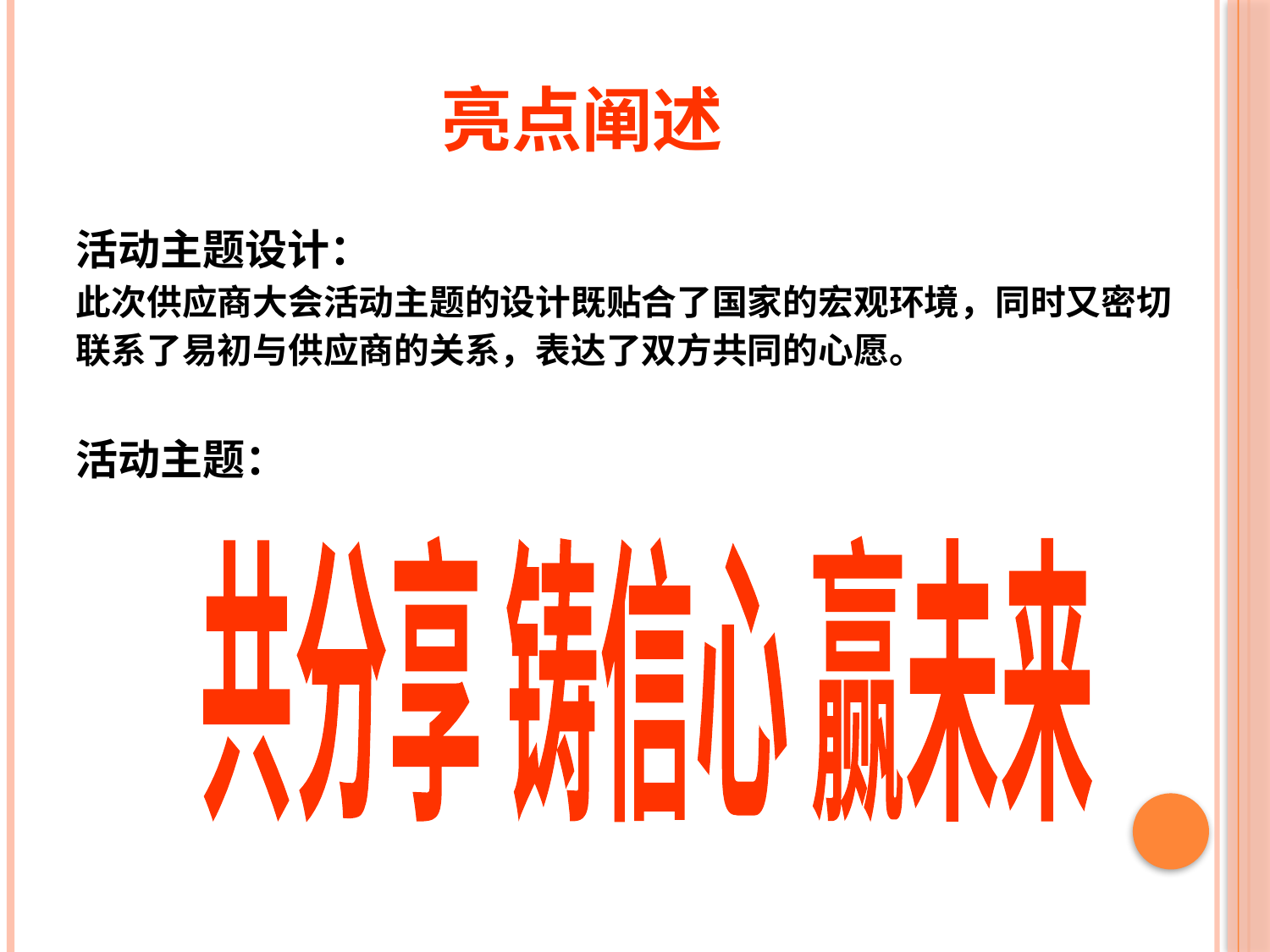

# 亮点阐述
活动主题设计：
此次供应商大会活动主题的设计既贴合了国家的宏观环境，同时又密切
联系了易初与供应商的关系，表达了双方共同的心愿。

活动主题：

共分享 铸信心 赢未来